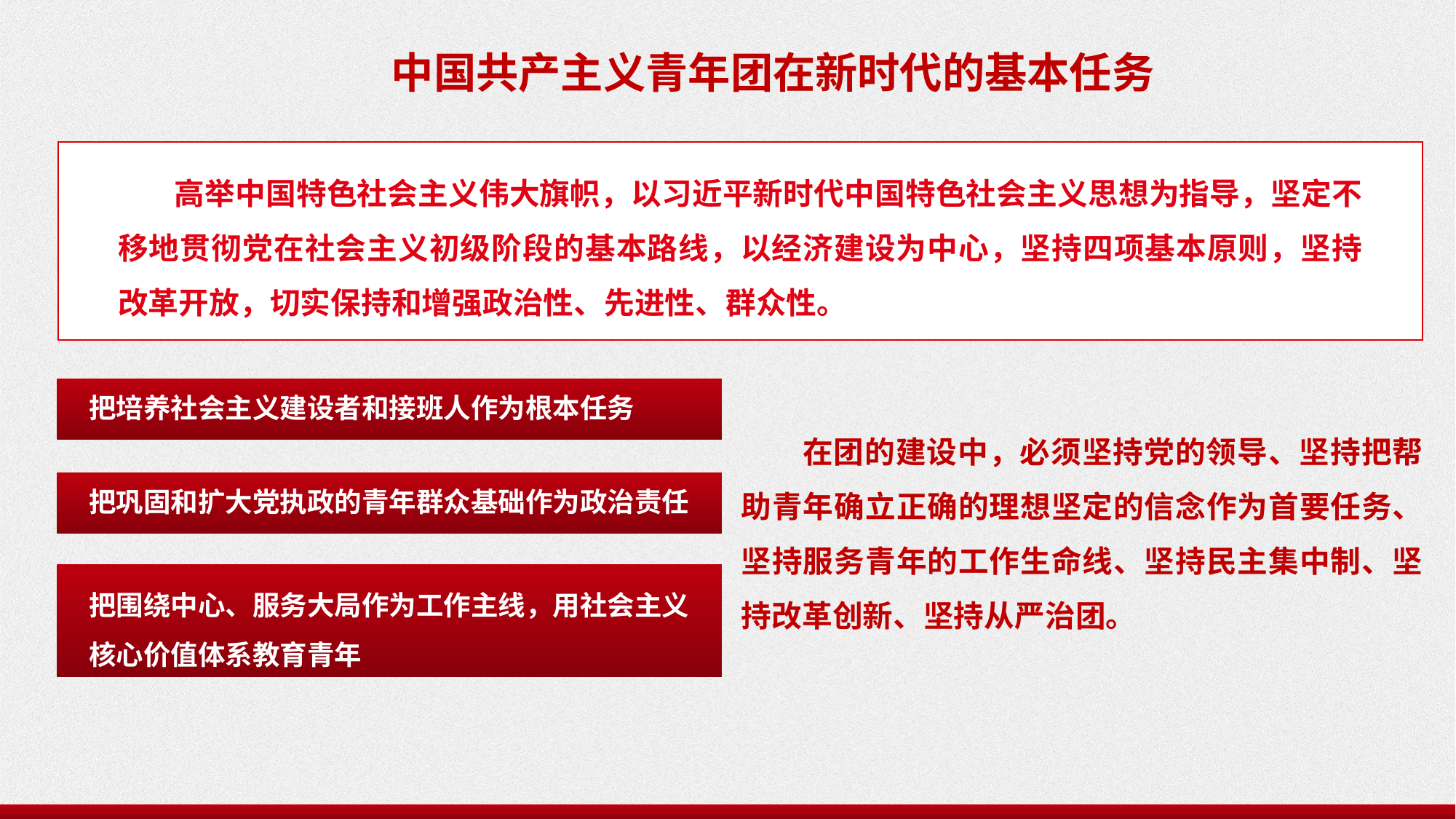

中国共产主义青年团在新时代的基本任务

       高举中国特色社会主义伟大旗帜，以习近平新时代中国特色社会主义思想为指导，坚定不移地贯彻党在社会主义初级阶段的基本路线，以经济建设为中心，坚持四项基本原则，坚持改革开放，切实保持和增强政治性、先进性、群众性。
把培养社会主义建设者和接班人作为根本任务
       在团的建设中，必须坚持党的领导、坚持把帮助青年确立正确的理想坚定的信念作为首要任务、坚持服务青年的工作生命线、坚持民主集中制、坚持改革创新、坚持从严治团。
把巩固和扩大党执政的青年群众基础作为政治责任
把围绕中心、服务大局作为工作主线，用社会主义核心价值体系教育青年